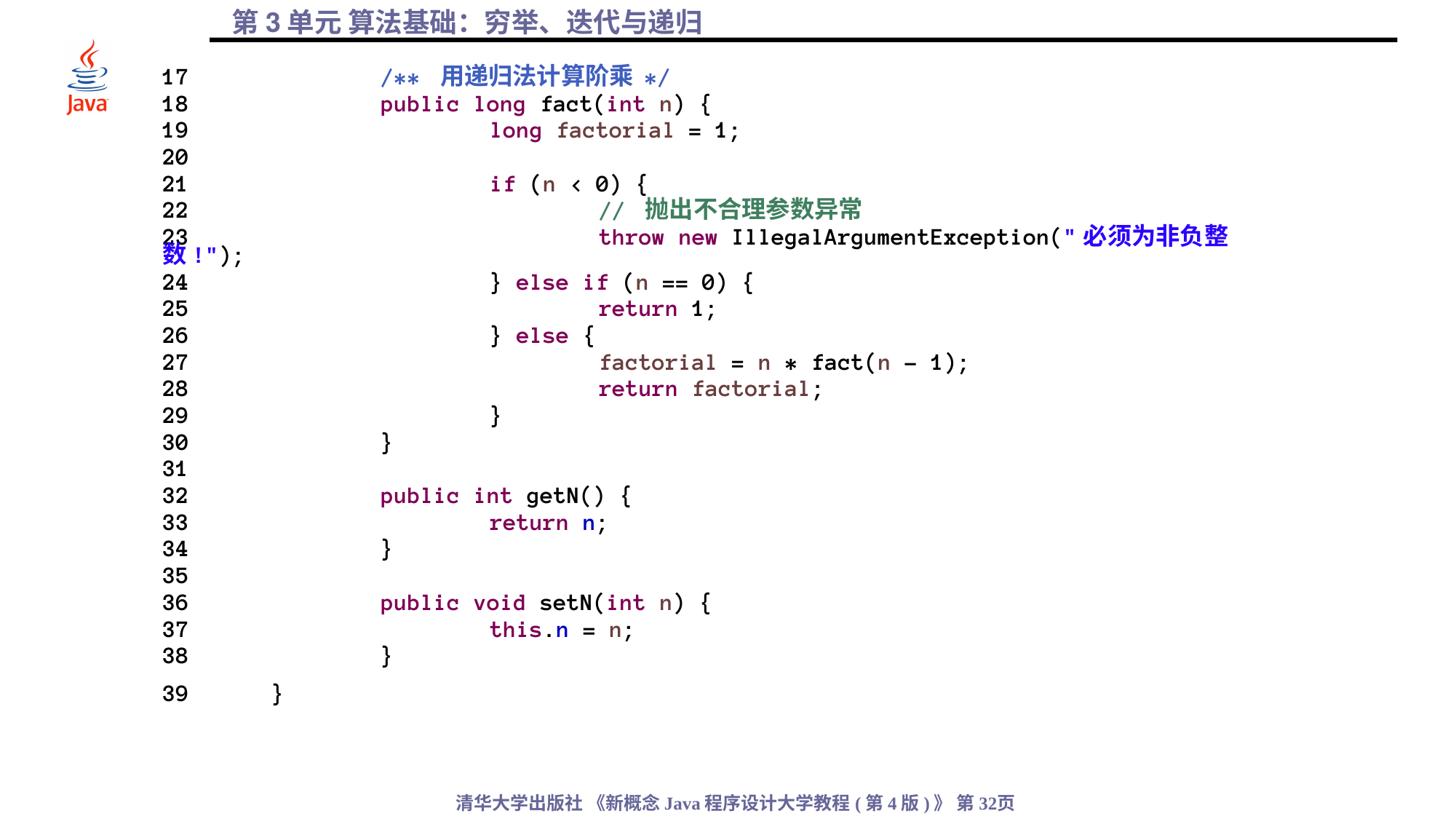

17		/** 用递归法计算阶乘 */
18		public long fact(int n) {
19			long factorial = 1;
20
21			if (n < 0) {
22				// 抛出不合理参数异常
23				throw new IllegalArgumentException("必须为非负整数!");
24			} else if (n == 0) {
25				return 1;
26			} else {
27				factorial = n * fact(n - 1);
28				return factorial;
29			}
30		}
31
32		public int getN() {
33			return n;
34		}
35
36		public void setN(int n) {
37			this.n = n;
38		}
39	}